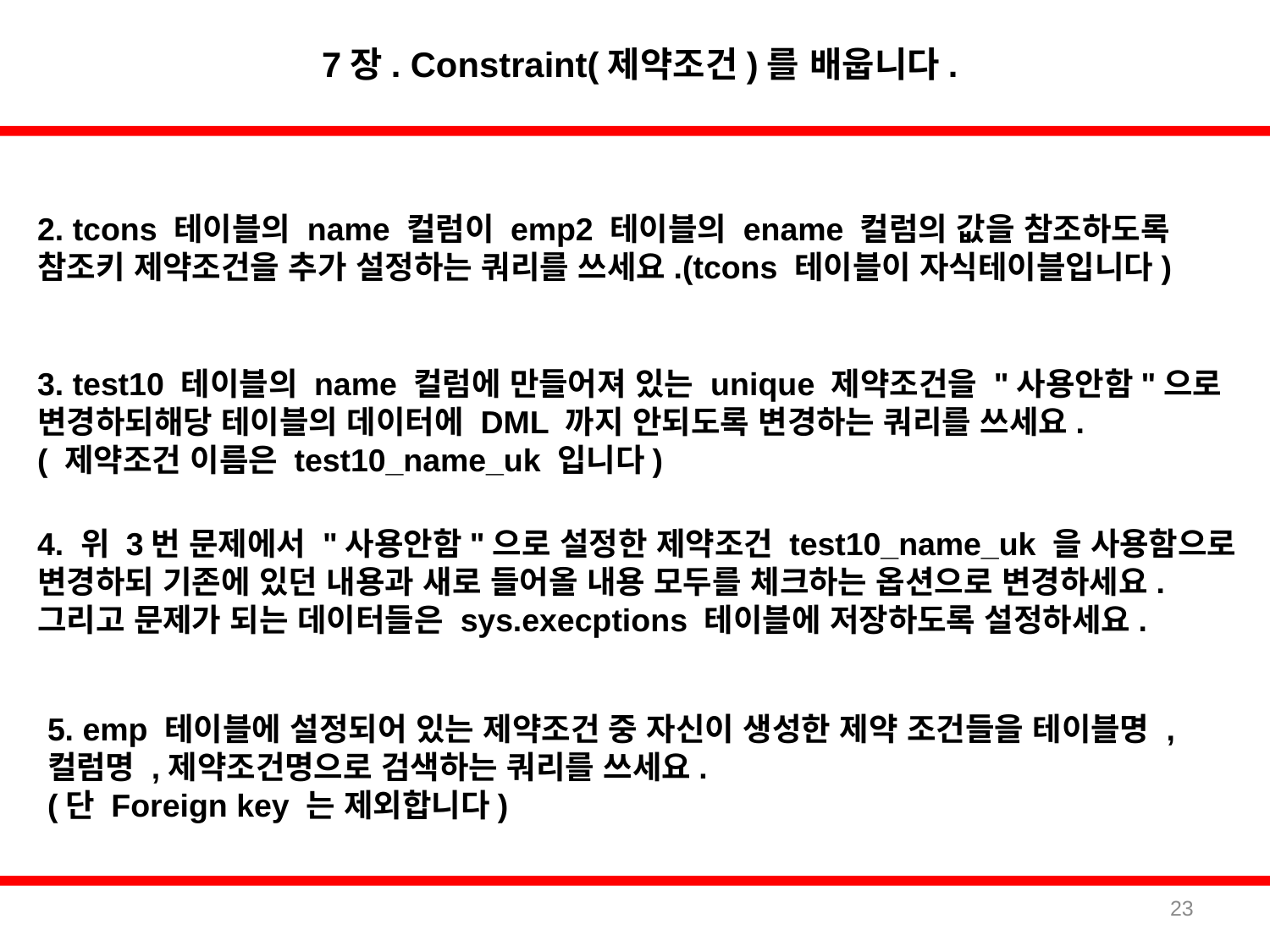

7장. Constraint(제약조건)를 배웁니다.

2. tcons 테이블의 name 컬럼이 emp2 테이블의 ename 컬럼의 값을 참조하도록 참조키 제약조건을 추가 설정하는 쿼리를 쓰세요.(tcons 테이블이 자식테이블입니다)

3. test10 테이블의 name 컬럼에 만들어져 있는 unique 제약조건을 "사용안함"으로 변경하되해당 테이블의 데이터에 DML 까지 안되도록 변경하는 쿼리를 쓰세요.
( 제약조건 이름은 test10_name_uk 입니다)
4. 위 3번 문제에서 "사용안함"으로 설정한 제약조건 test10_name_uk 을 사용함으로 변경하되 기존에 있던 내용과 새로 들어올 내용 모두를 체크하는 옵션으로 변경하세요.그리고 문제가 되는 데이터들은 sys.execptions 테이블에 저장하도록 설정하세요.
5. emp 테이블에 설정되어 있는 제약조건 중 자신이 생성한 제약 조건들을 테이블명 , 컬럼명 ,제약조건명으로 검색하는 쿼리를 쓰세요.
(단 Foreign key 는 제외합니다)

23